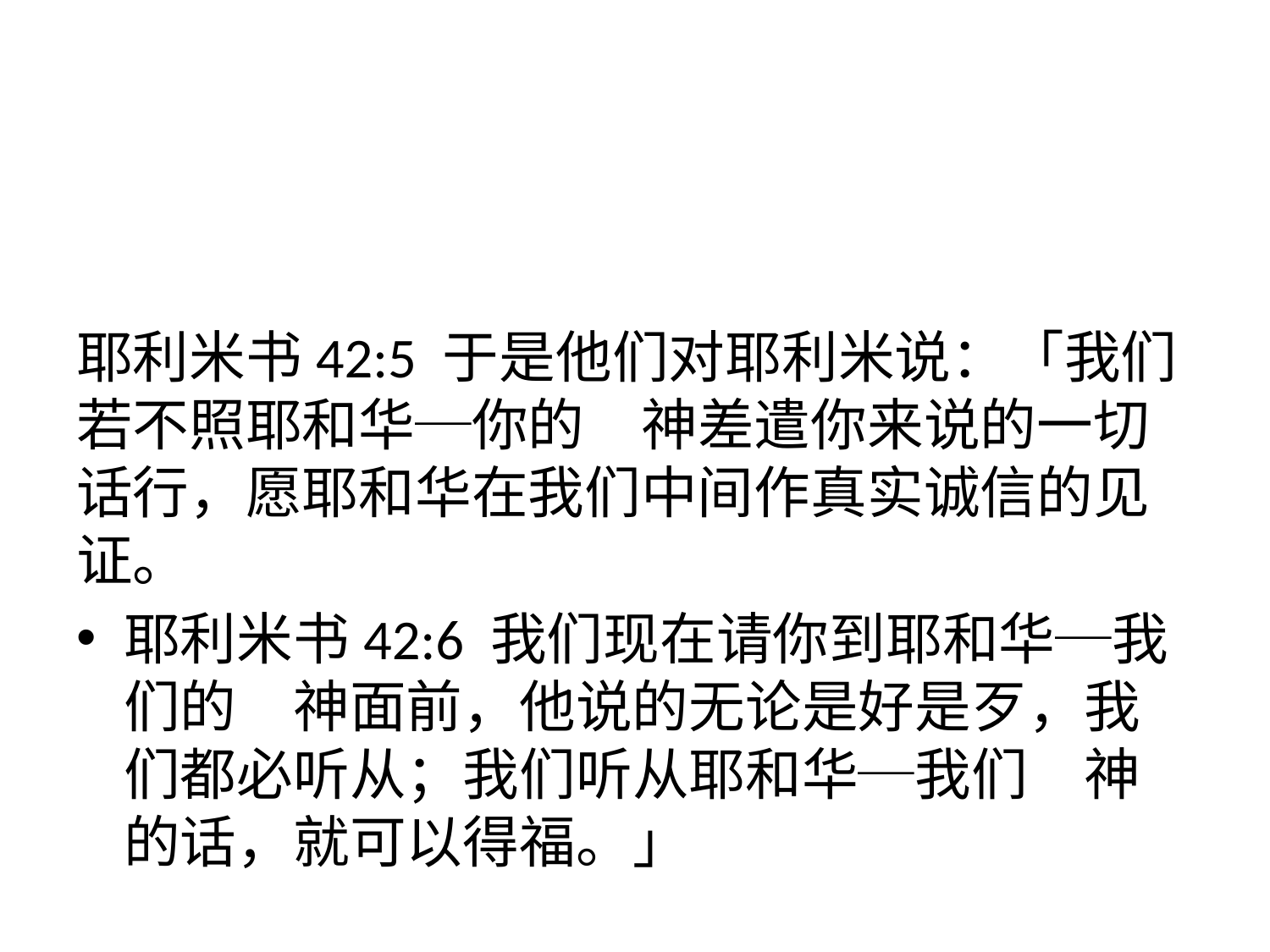

#

耶利米书42:5 于是他们对耶利米说：「我们若不照耶和华─你的　神差遣你来说的一切话行，愿耶和华在我们中间作真实诚信的见证。
耶利米书42:6 我们现在请你到耶和华─我们的　神面前，他说的无论是好是歹，我们都必听从；我们听从耶和华─我们　神的话，就可以得福。」